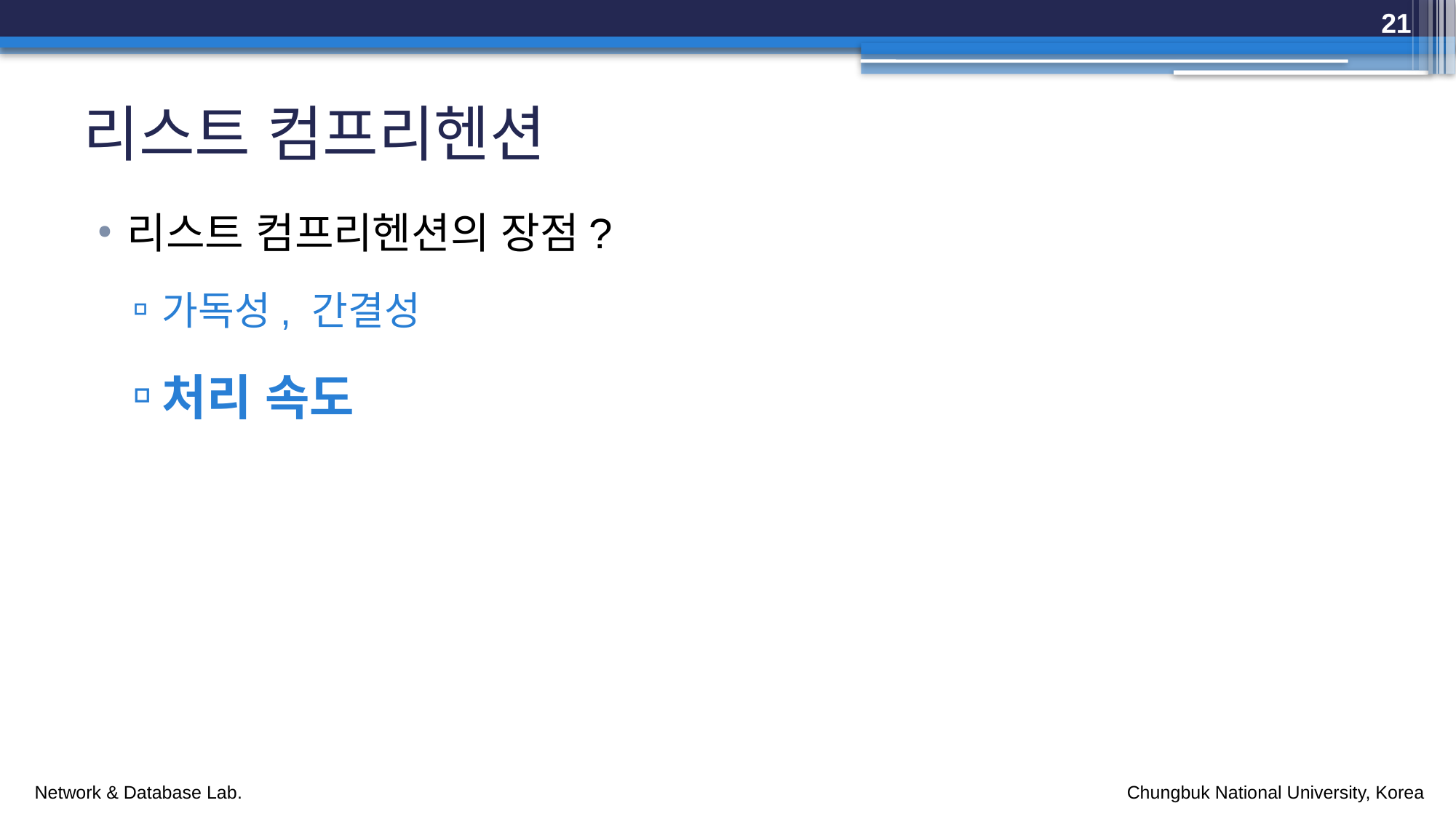

21
# 리스트 컴프리헨션
리스트 컴프리헨션의 장점?
가독성, 간결성
처리 속도